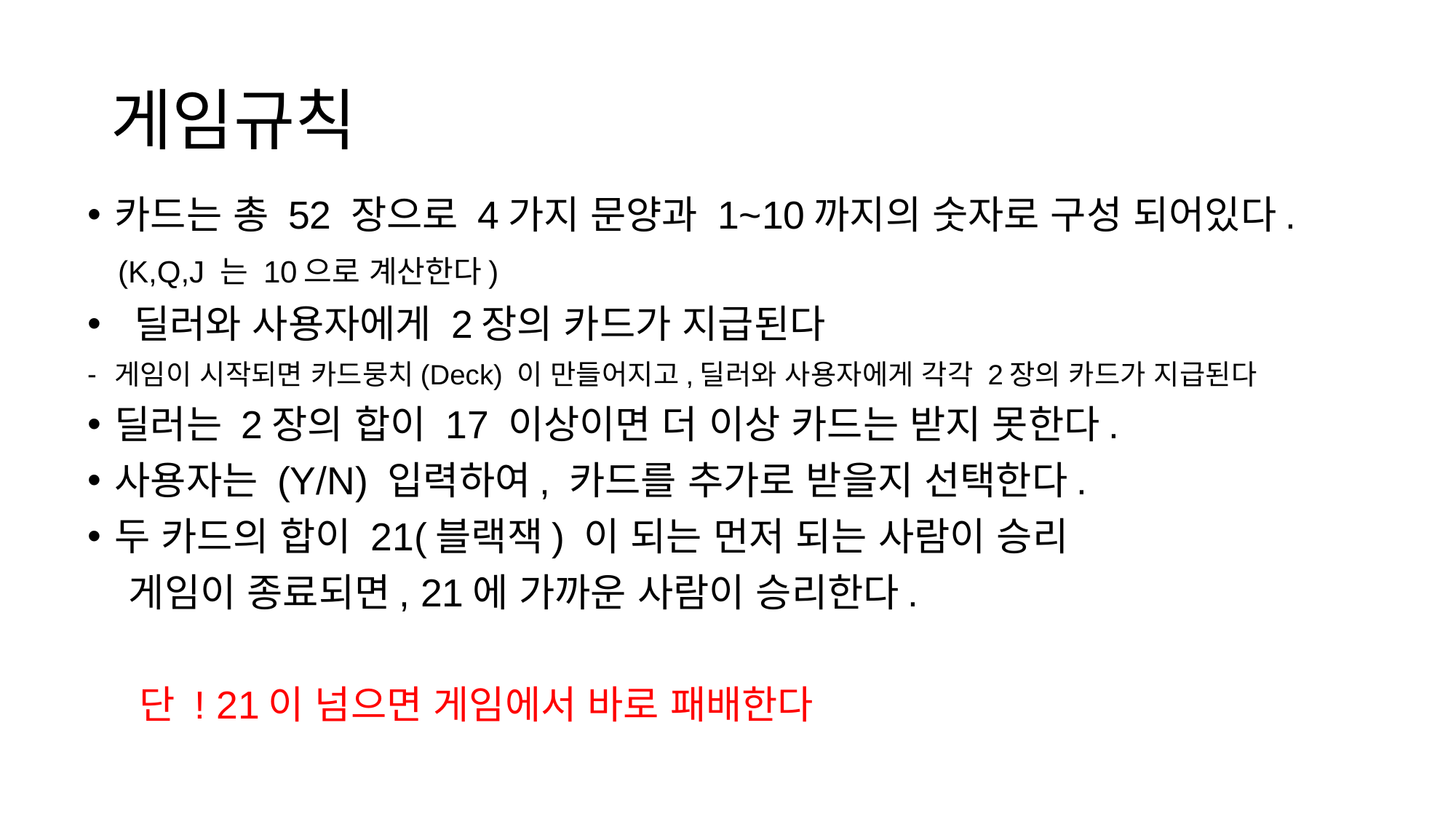

# 게임규칙
카드는 총 52 장으로 4가지 문양과 1~10까지의 숫자로 구성 되어있다.
   (K,Q,J 는 10으로 계산한다)
 딜러와 사용자에게 2장의 카드가 지급된다
게임이 시작되면 카드뭉치(Deck) 이 만들어지고,딜러와 사용자에게 각각 2장의 카드가 지급된다
딜러는 2장의 합이 17 이상이면 더 이상 카드는 받지 못한다.
사용자는 (Y/N) 입력하여, 카드를 추가로 받을지 선택한다.
두 카드의 합이 21(블랙잭) 이 되는 먼저 되는 사람이 승리
   게임이 종료되면, 21에 가까운 사람이 승리한다.

    단 ! 21이 넘으면 게임에서 바로 패배한다